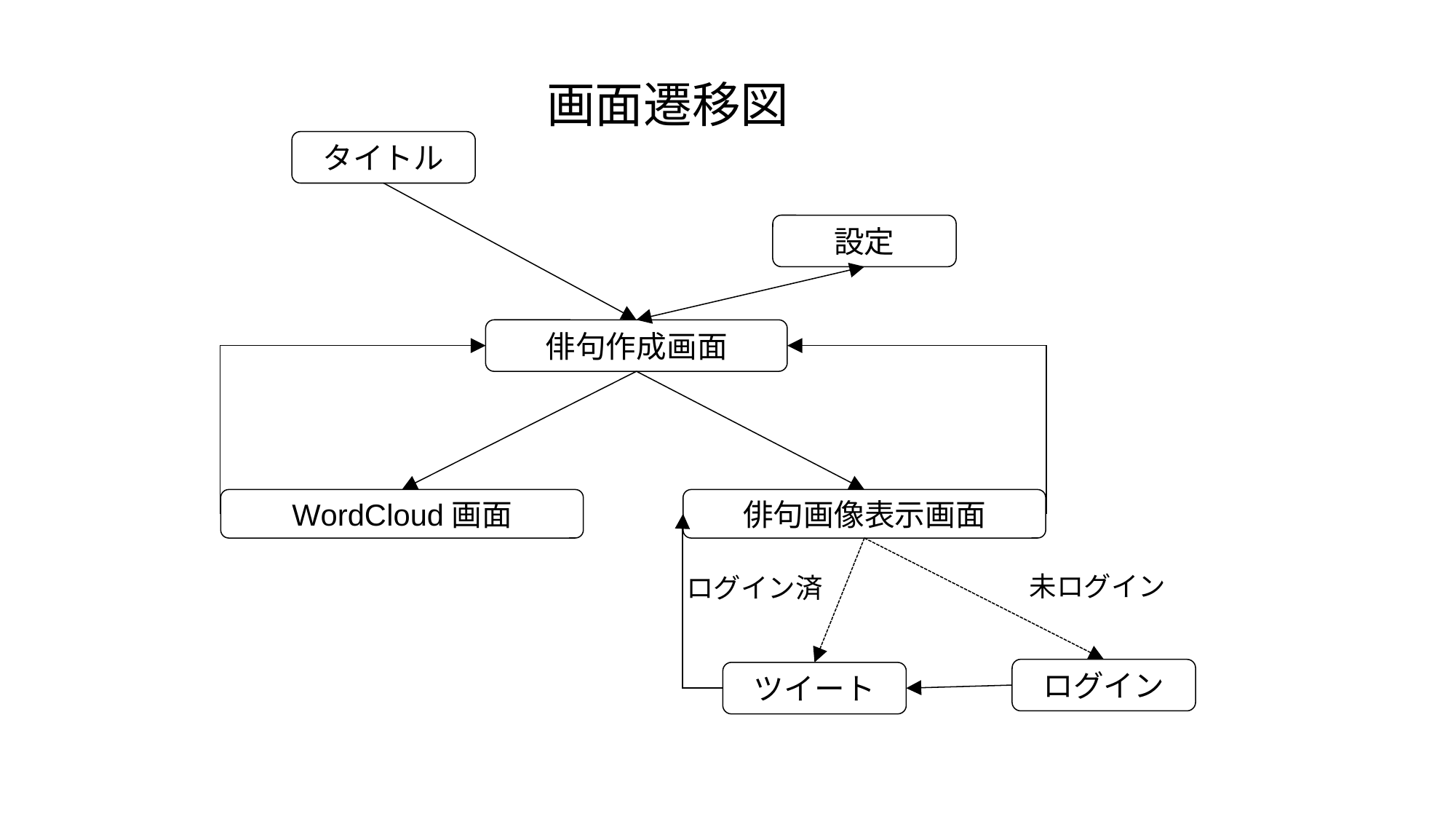

画面遷移図
タイトル
設定
俳句作成画面
WordCloud画面
俳句画像表示画面
未ログイン
ログイン済
ログイン
ツイート